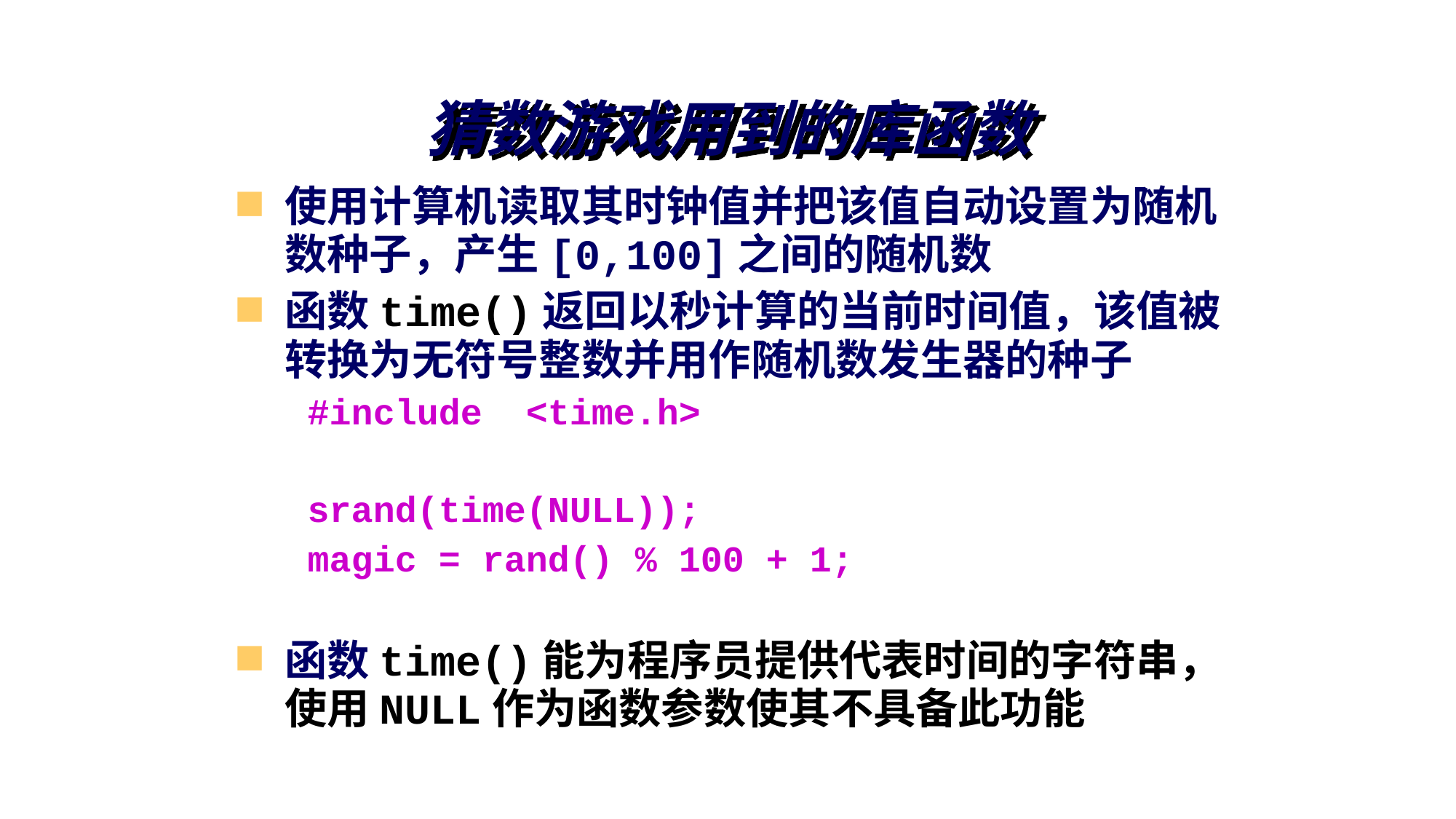

# 猜数游戏用到的库函数
使用计算机读取其时钟值并把该值自动设置为随机数种子，产生[0,100]之间的随机数
函数time()返回以秒计算的当前时间值，该值被转换为无符号整数并用作随机数发生器的种子
#include  <time.h>

srand(time(NULL));
magic = rand() % 100 + 1;

函数time()能为程序员提供代表时间的字符串，使用NULL作为函数参数使其不具备此功能